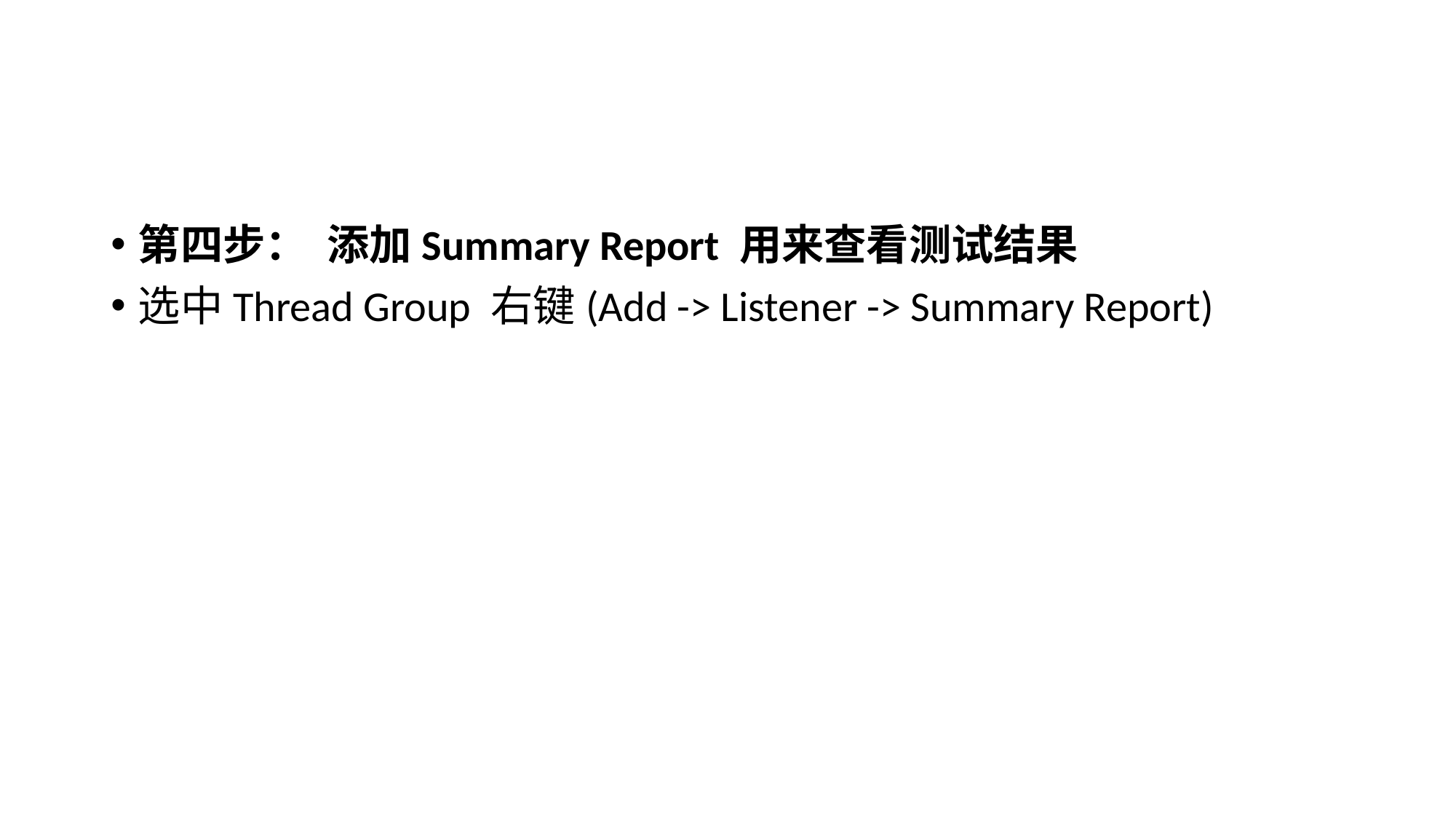

第四步：  添加Summary Report 用来查看测试结果
选中Thread Group 右键(Add -> Listener -> Summary Report)